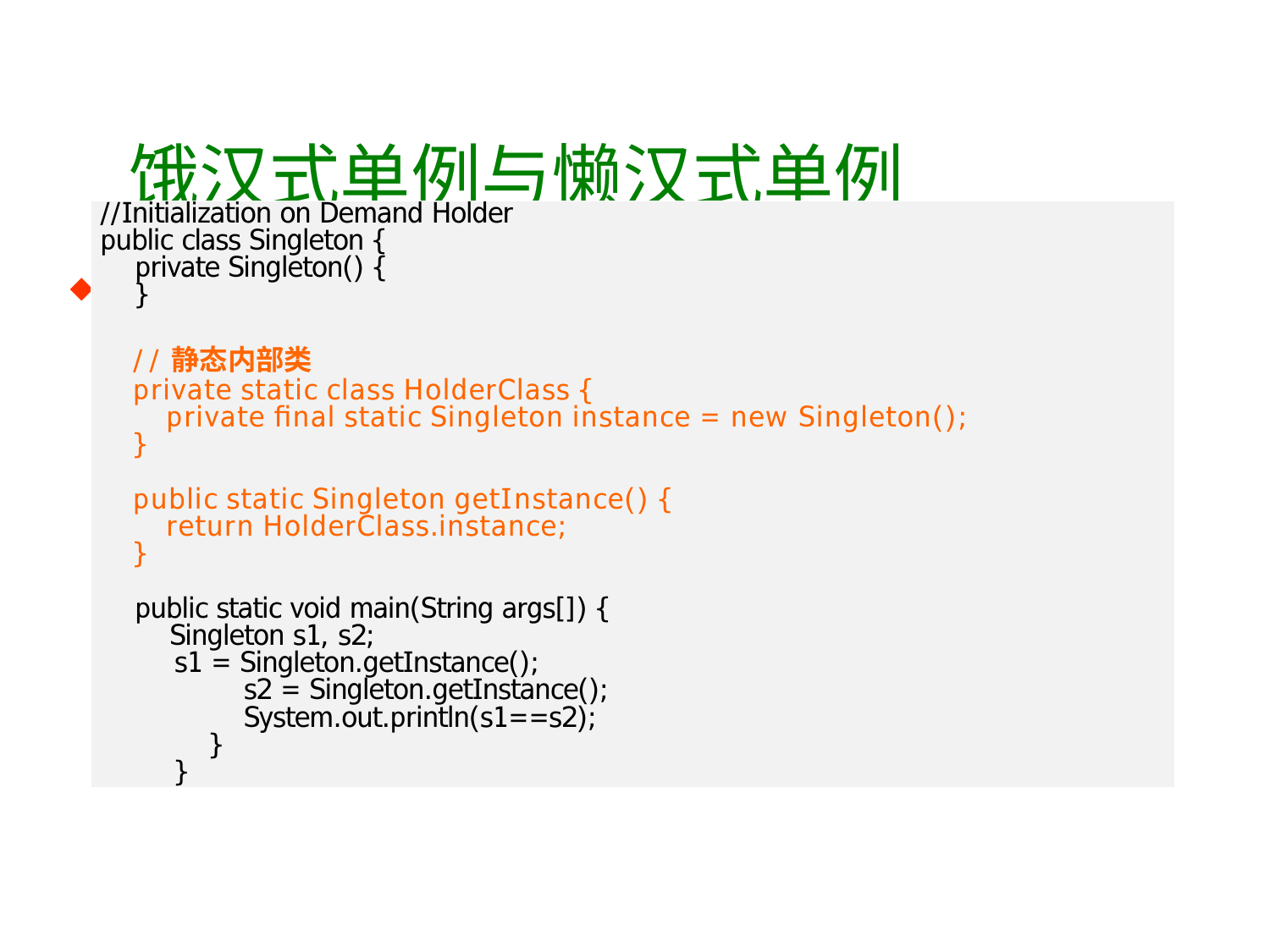

# 饿汉式单例与懒汉式单例
| //Initialization on Demand Holder public class Singleton { private Singleton() { } //静态内部类 private static class HolderClass { private final static Singleton instance = new Singleton(); } public static Singleton getInstance() { return HolderClass.instance; } public static void main(String args[]) { Singleton s1, s2; s1 = Singleton.getInstance(); s2 = Singleton.getInstance(); System.out.println(s1==s2); } } |
| --- |
使用静态内部类实现单例模式
Java语言中最好的实现方式
Initialization on Demand Holder (IoDH): 使用静态内部类(static inner class)